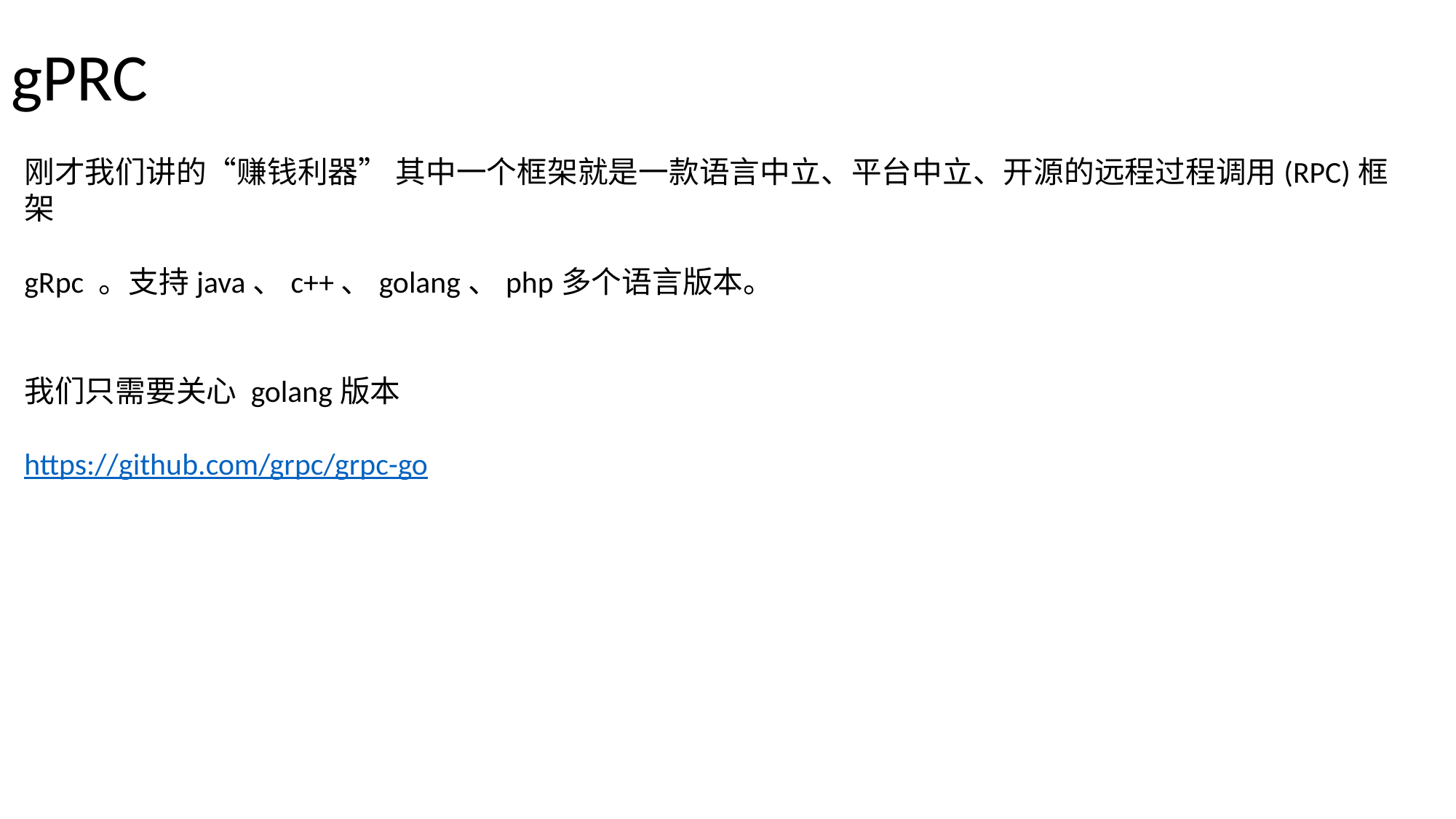

# gPRC

刚才我们讲的“赚钱利器” 其中一个框架就是一款语言中立、平台中立、开源的远程过程调用(RPC)框架

gRpc 。支持java、c++、golang、php多个语言版本。

我们只需要关心 golang版本

https://github.com/grpc/grpc-go